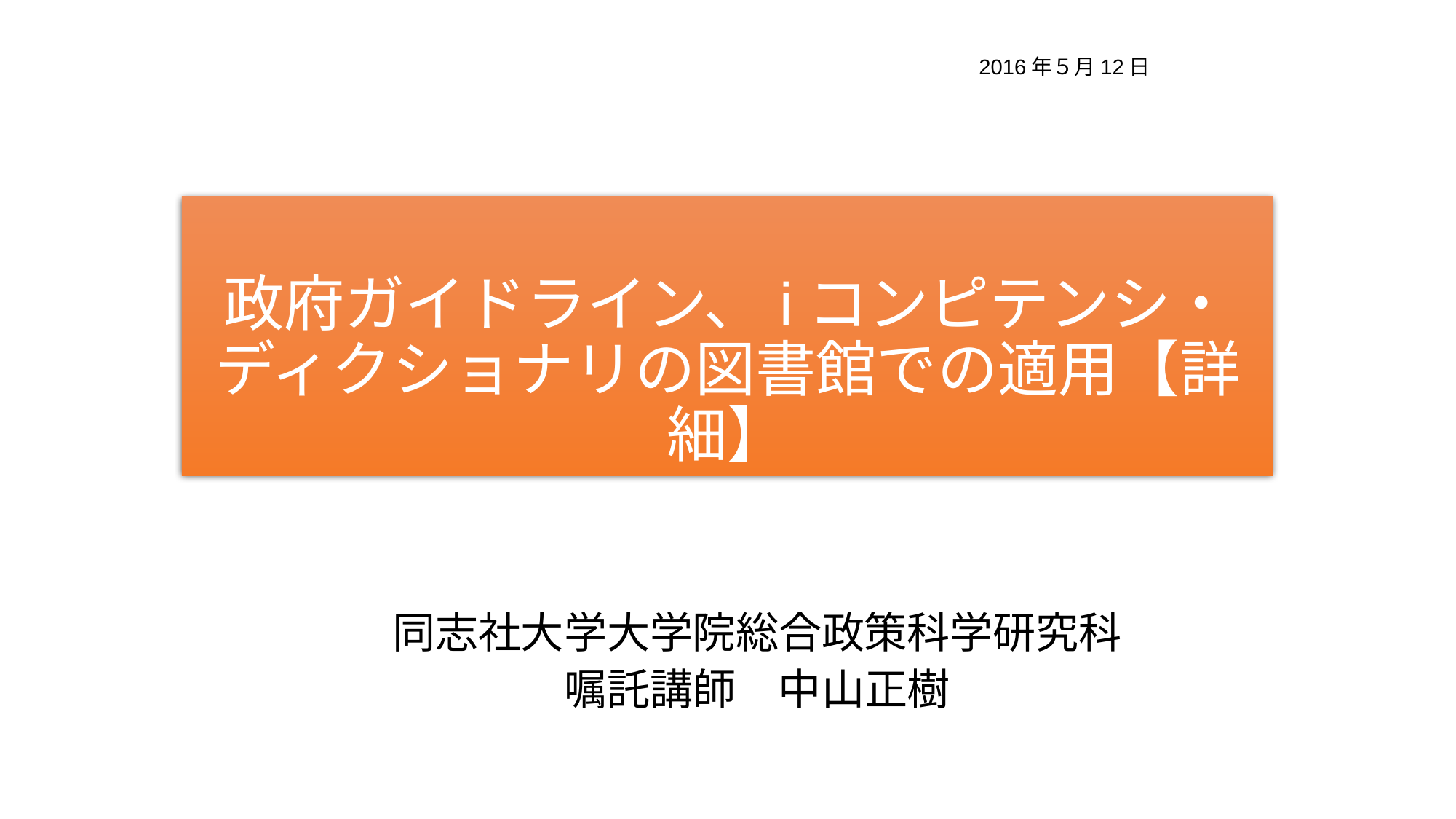

2016年５月12日
# 政府ガイドライン、iコンピテンシ・ディクショナリの図書館での適用【詳細】
同志社大学大学院総合政策科学研究科
嘱託講師　中山正樹